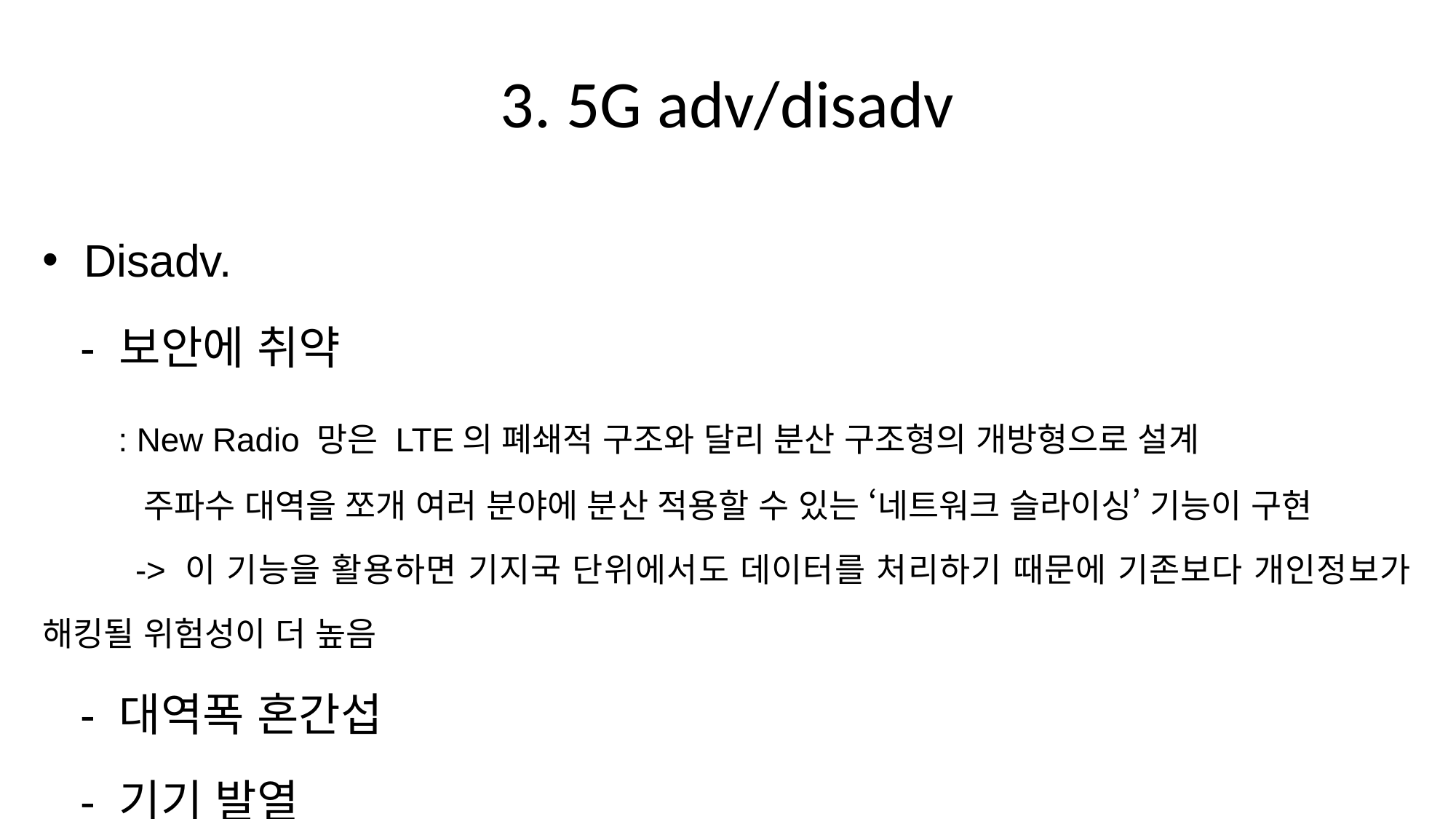

# 3. 5G adv/disadv
Disadv.
   - 보안에 취약
      : New Radio 망은 LTE의 폐쇄적 구조와 달리 분산 구조형의 개방형으로 설계
          주파수 대역을 쪼개 여러 분야에 분산 적용할 수 있는 ‘네트워크 슬라이싱’ 기능이 구현
         -> 이 기능을 활용하면 기지국 단위에서도 데이터를 처리하기 때문에 기존보다 개인정보가 해킹될 위험성이 더 높음
   - 대역폭 혼간섭
   - 기기 발열